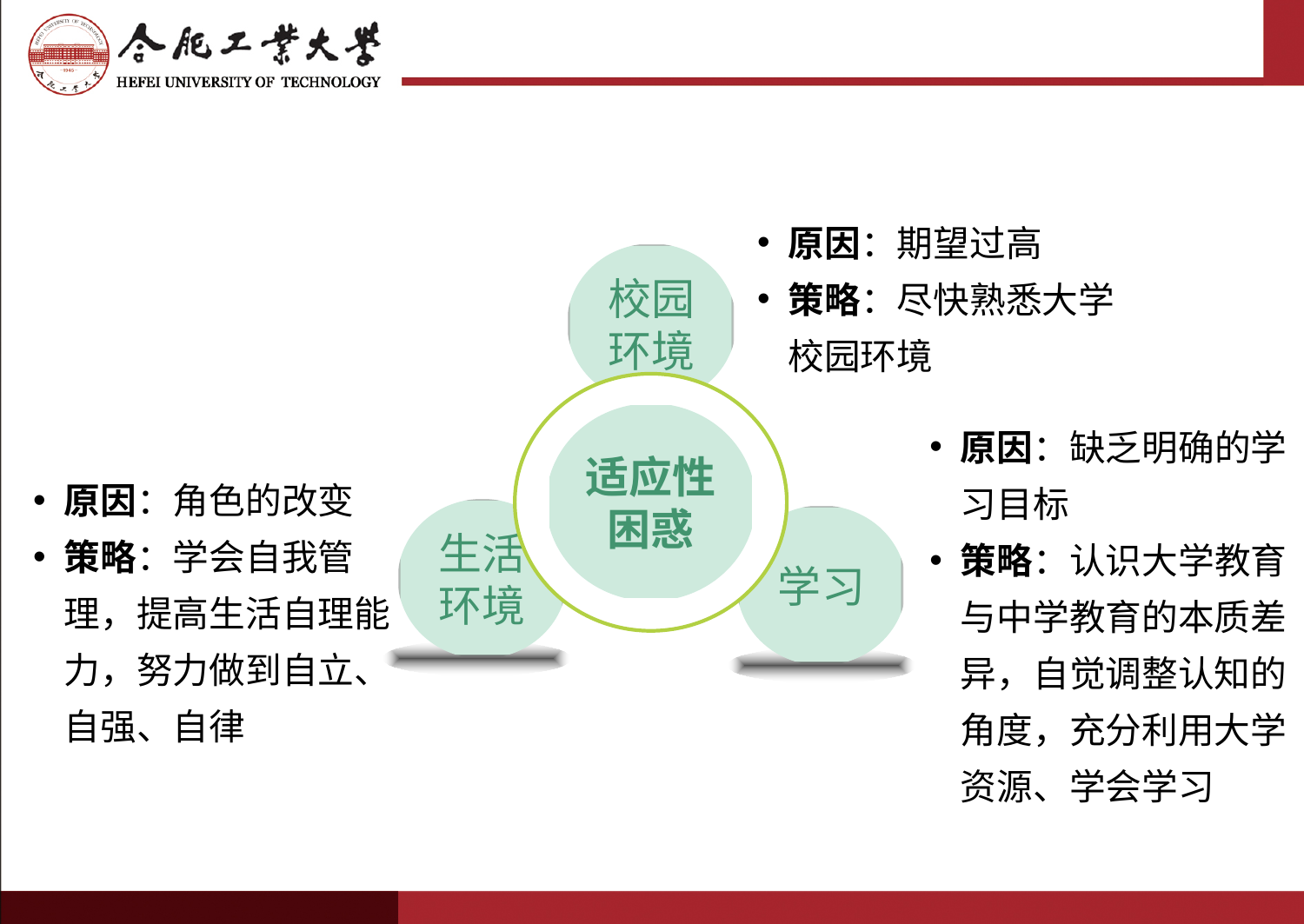

原因：期望过高
策略：尽快熟悉大学校园环境
校园环境

适应性困惑
原因：缺乏明确的学习目标
策略：认识大学教育与中学教育的本质差异，自觉调整认知的角度，充分利用大学资源、学会学习
生活环境
学习
原因：角色的改变
策略：学会自我管理，提高生活自理能力，努力做到自立、自强、自律